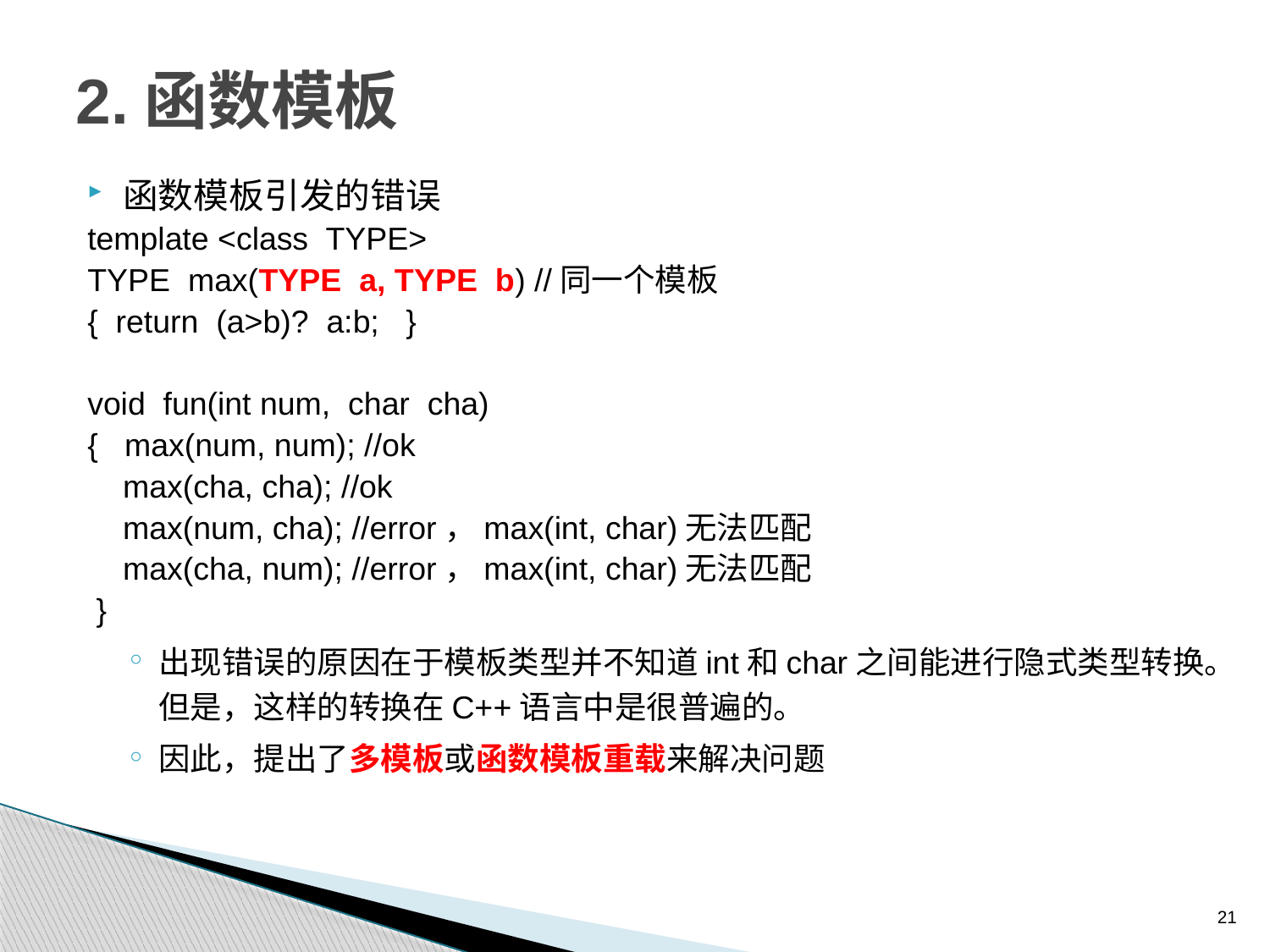

# 2.函数模板
函数模板引发的错误
template <class  TYPE>
TYPE  max(TYPE  a, TYPE  b) //同一个模板
{  return  (a>b)?  a:b;   }

void  fun(int num,  char  cha)
{   max(num, num); //ok
    max(cha, cha); //ok
    max(num, cha); //error，max(int, char)无法匹配
    max(cha, num); //error，max(int, char)无法匹配
 }
出现错误的原因在于模板类型并不知道int和char之间能进行隐式类型转换。但是，这样的转换在C++语言中是很普遍的。
因此，提出了多模板或函数模板重载来解决问题

21